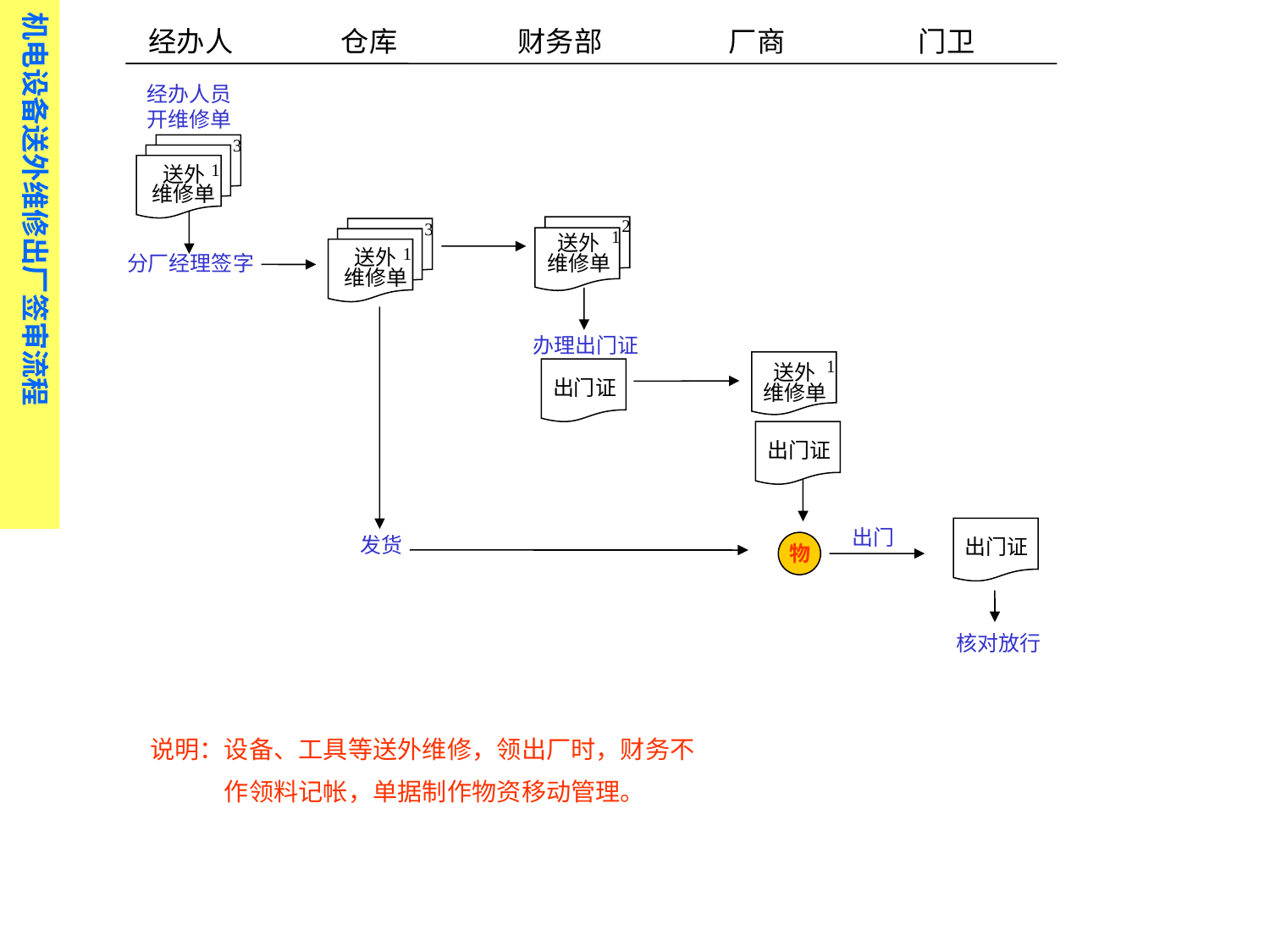

机电设备送外维修出厂签审流程
经办人                 仓库                   财务部                    厂商                     门卫

经办人员开维修单
3

1

送外 维修单
2

3

1

送外 维修单

1

送外 维修单
分厂经理签字

办理出门证
1

送外 维修单

出门证

出门证

出门

发货

出门证
物

核对放行
说明：设备、工具等送外维修，领出厂时，财务不
　　　作领料记帐，单据制作物资移动管理。
84